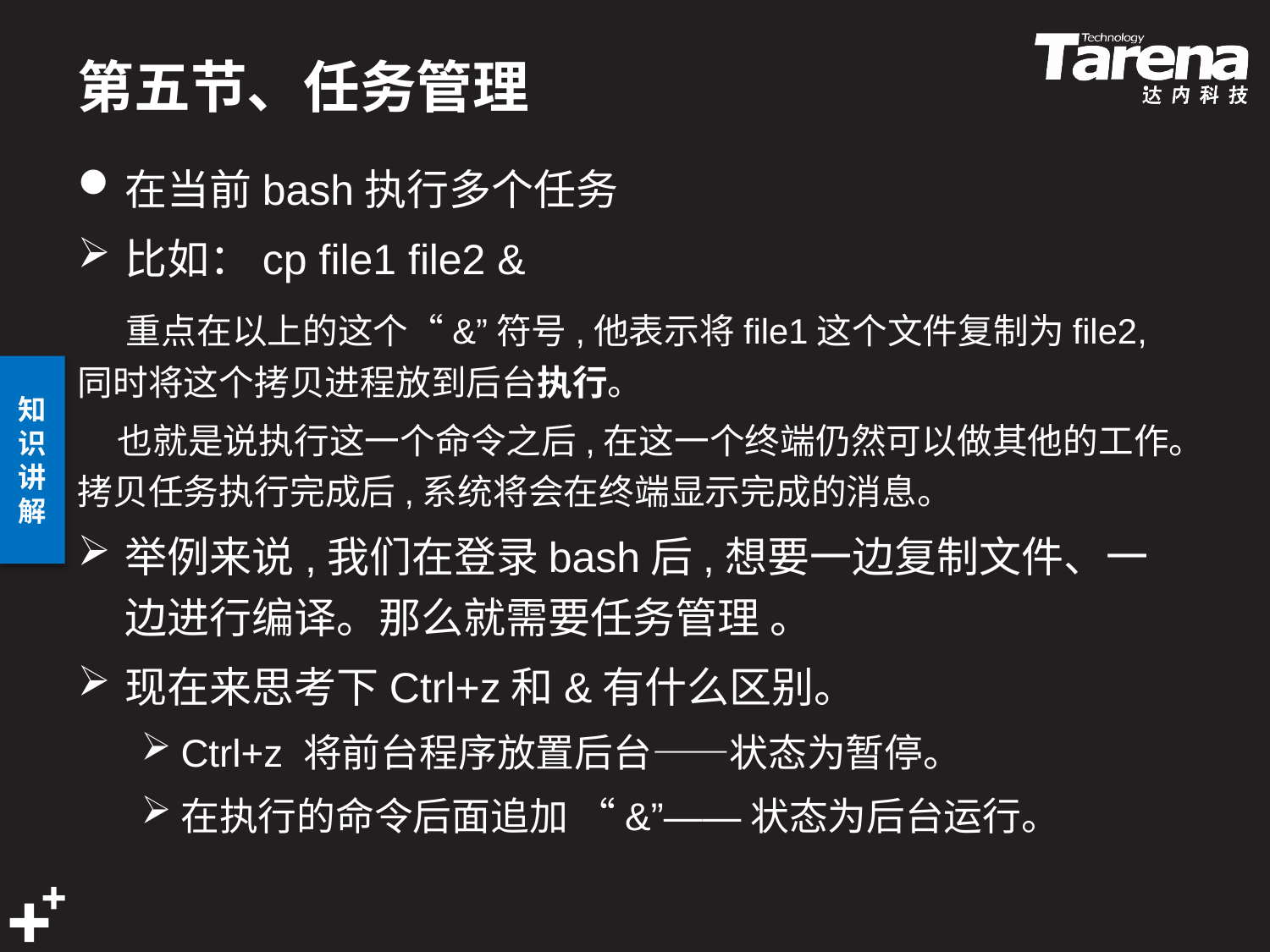

# 第五节、任务管理
在当前bash执行多个任务
比如：cp file1 file2 &
    重点在以上的这个“&”符号,他表示将file1这个文件复制为file2,同时将这个拷贝进程放到后台执行。
    也就是说执行这一个命令之后,在这一个终端仍然可以做其他的工作。拷贝任务执行完成后,系统将会在终端显示完成的消息。
举例来说,我们在登录bash后,想要一边复制文件、一边进行编译。那么就需要任务管理 。
现在来思考下Ctrl+z和&有什么区别。
Ctrl+z 将前台程序放置后台——状态为暂停。
在执行的命令后面追加 “&”——状态为后台运行。
